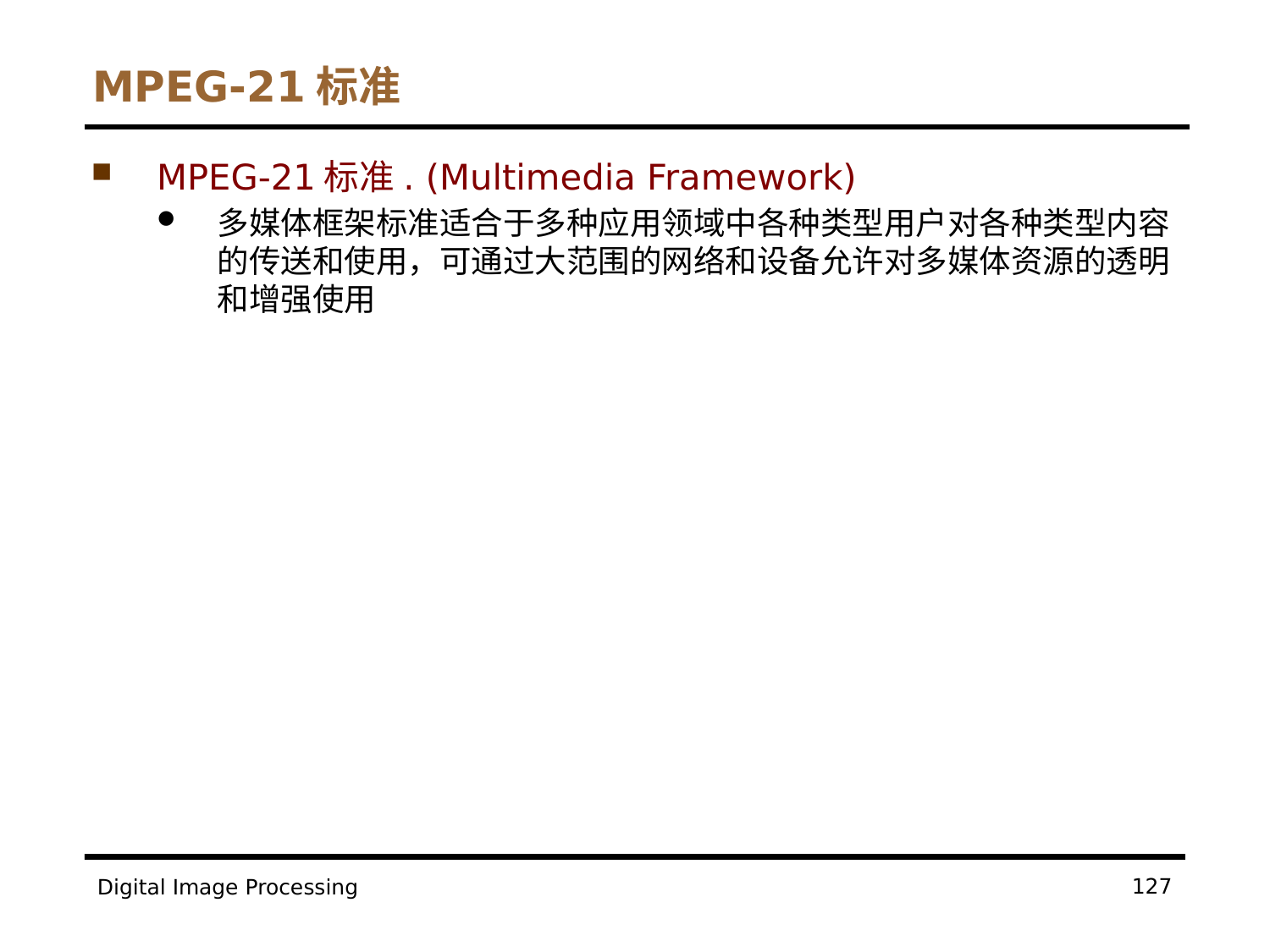

# MPEG-21标准
MPEG-21标准. (Multimedia Framework)
多媒体框架标准适合于多种应用领域中各种类型用户对各种类型内容的传送和使用，可通过大范围的网络和设备允许对多媒体资源的透明和增强使用

127
Digital Image Processing